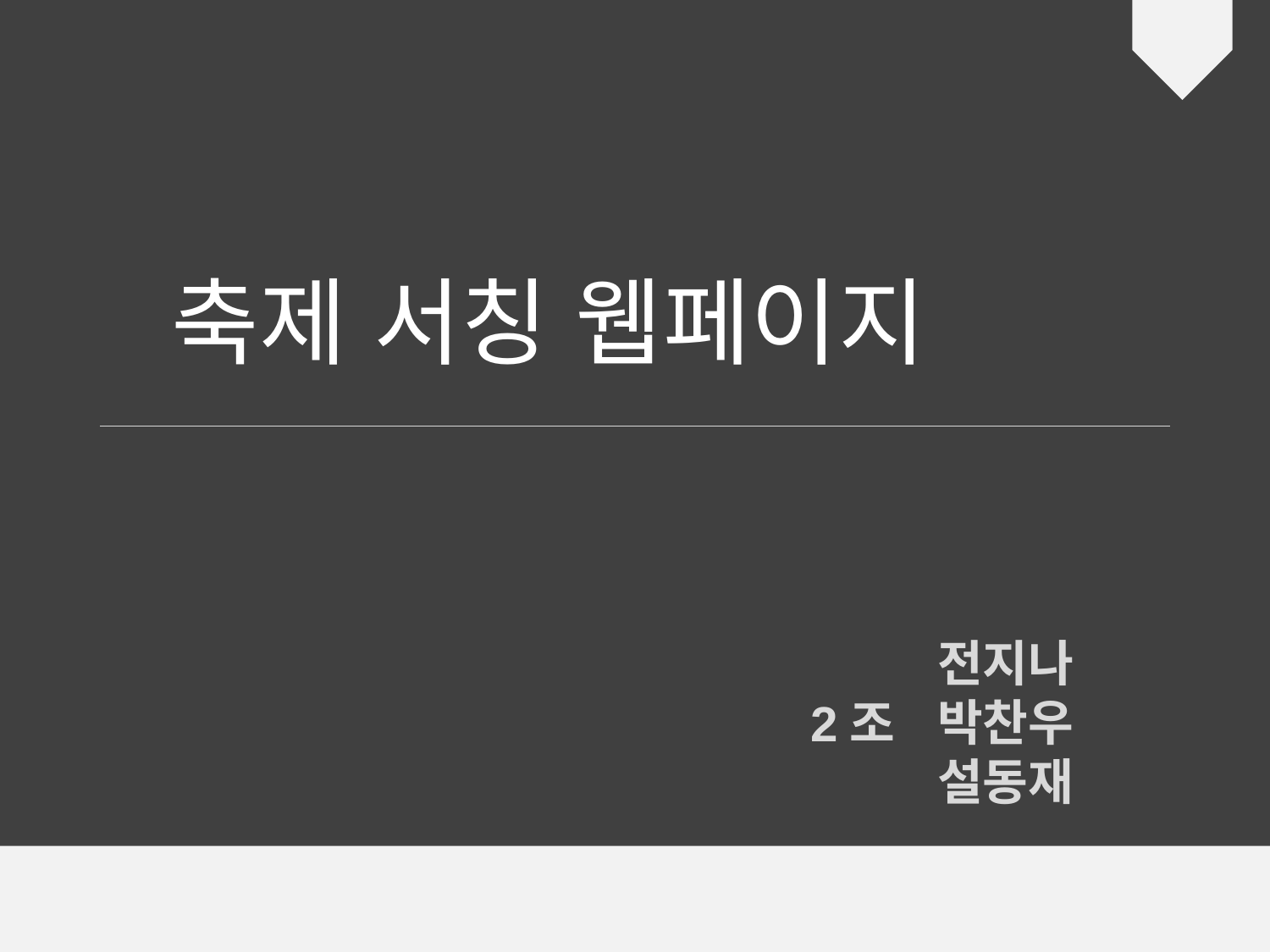

축제 서칭 웹페이지
전지나
박찬우
설동재
2조